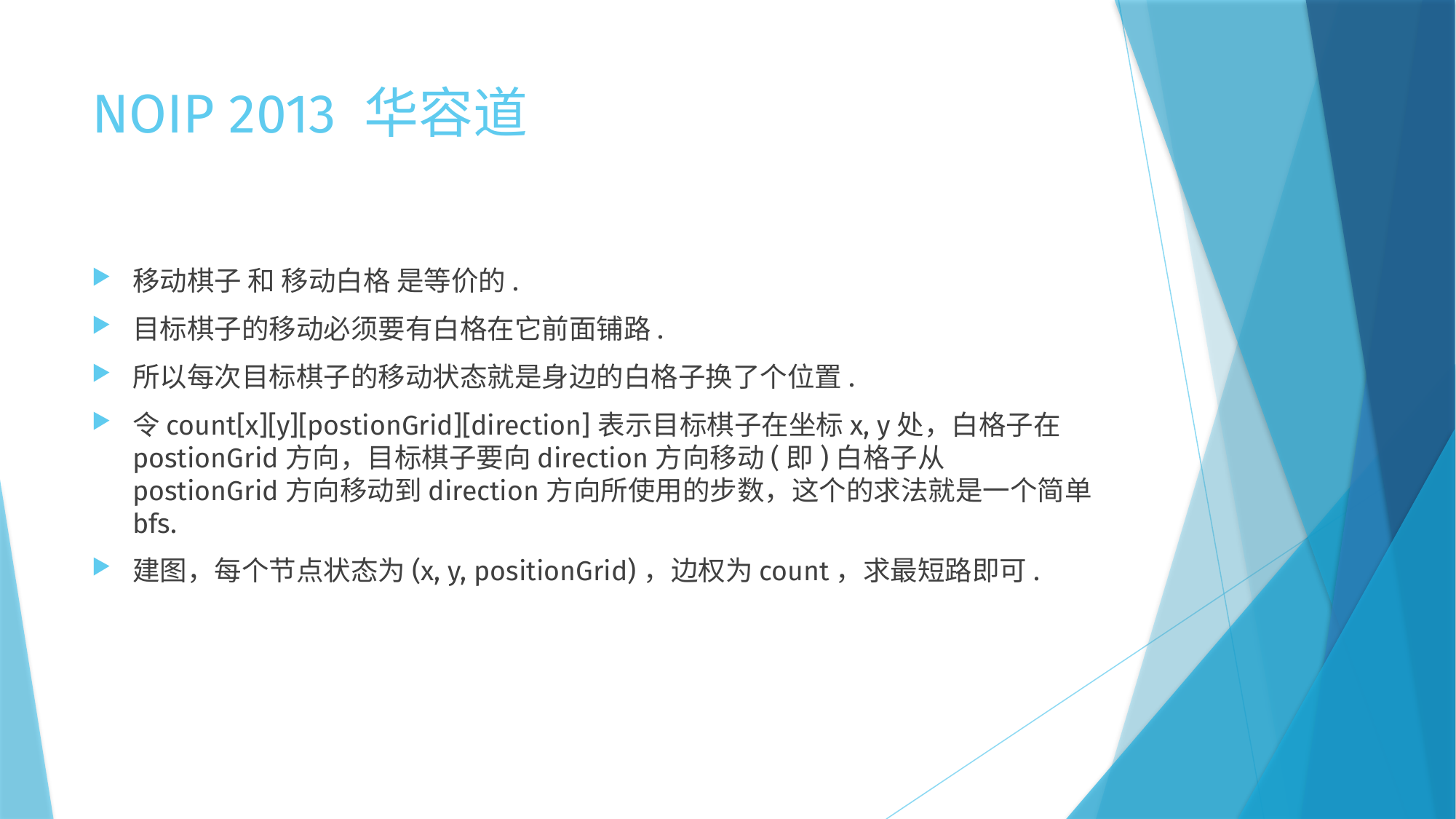

# NOIP 2013 华容道
移动棋子 和 移动白格 是等价的.
目标棋子的移动必须要有白格在它前面铺路.
所以每次目标棋子的移动状态就是身边的白格子换了个位置.
令count[x][y][postionGrid][direction]表示目标棋子在坐标x, y处，白格子在postionGrid方向，目标棋子要向direction方向移动(即)白格子从postionGrid方向移动到direction方向所使用的步数，这个的求法就是一个简单bfs.
建图，每个节点状态为(x, y, positionGrid)，边权为count，求最短路即可.